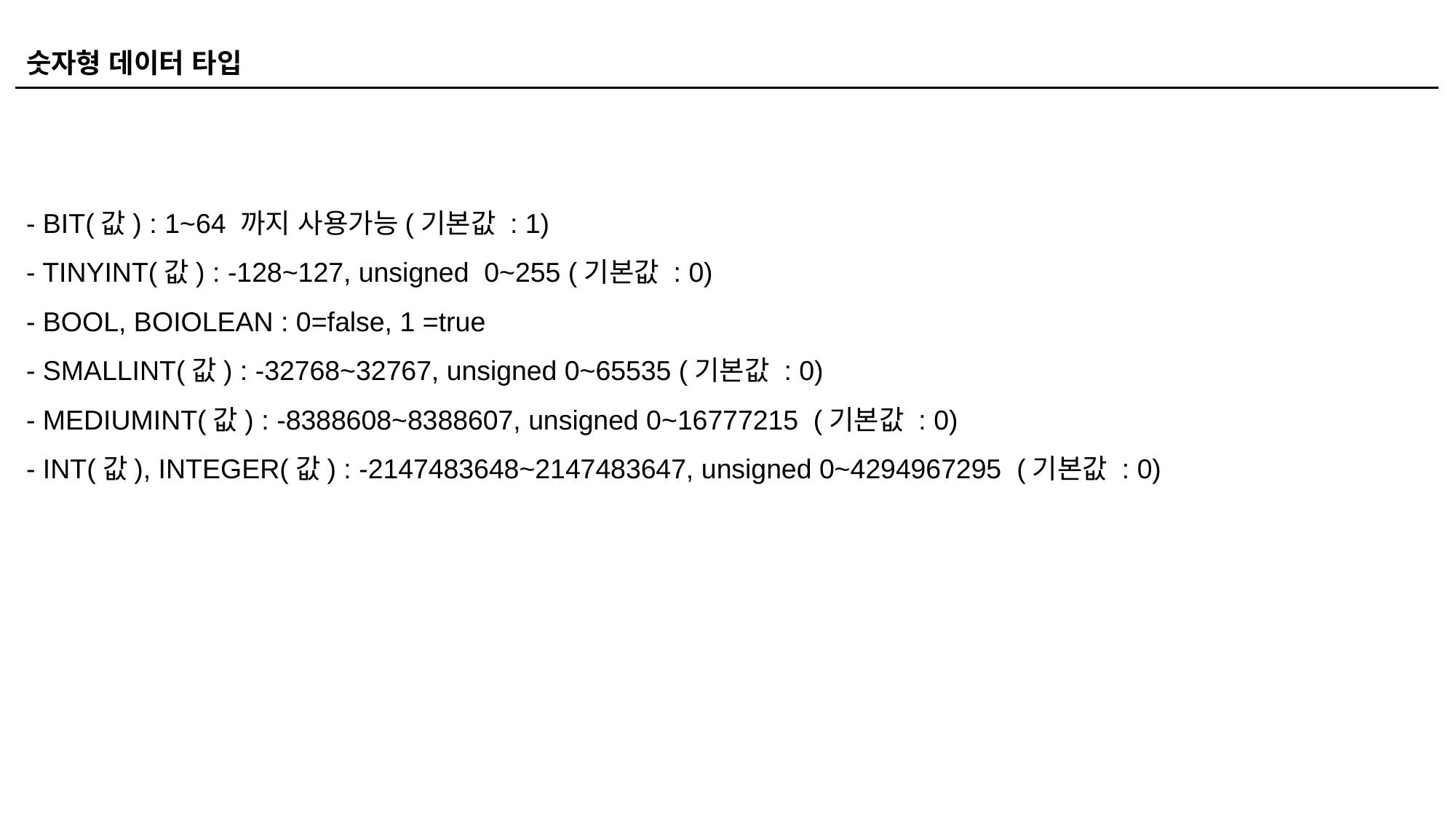

숫자형 데이터 타입
- BIT(값) : 1~64 까지 사용가능(기본값 : 1)
- TINYINT(값) : -128~127, unsigned  0~255 (기본값 : 0)
- BOOL, BOIOLEAN : 0=false, 1 =true
- SMALLINT(값) : -32768~32767, unsigned 0~65535 (기본값 : 0)
- MEDIUMINT(값) : -8388608~8388607, unsigned 0~16777215  (기본값 : 0)
- INT(값), INTEGER(값) : -2147483648~2147483647, unsigned 0~4294967295  (기본값 : 0)